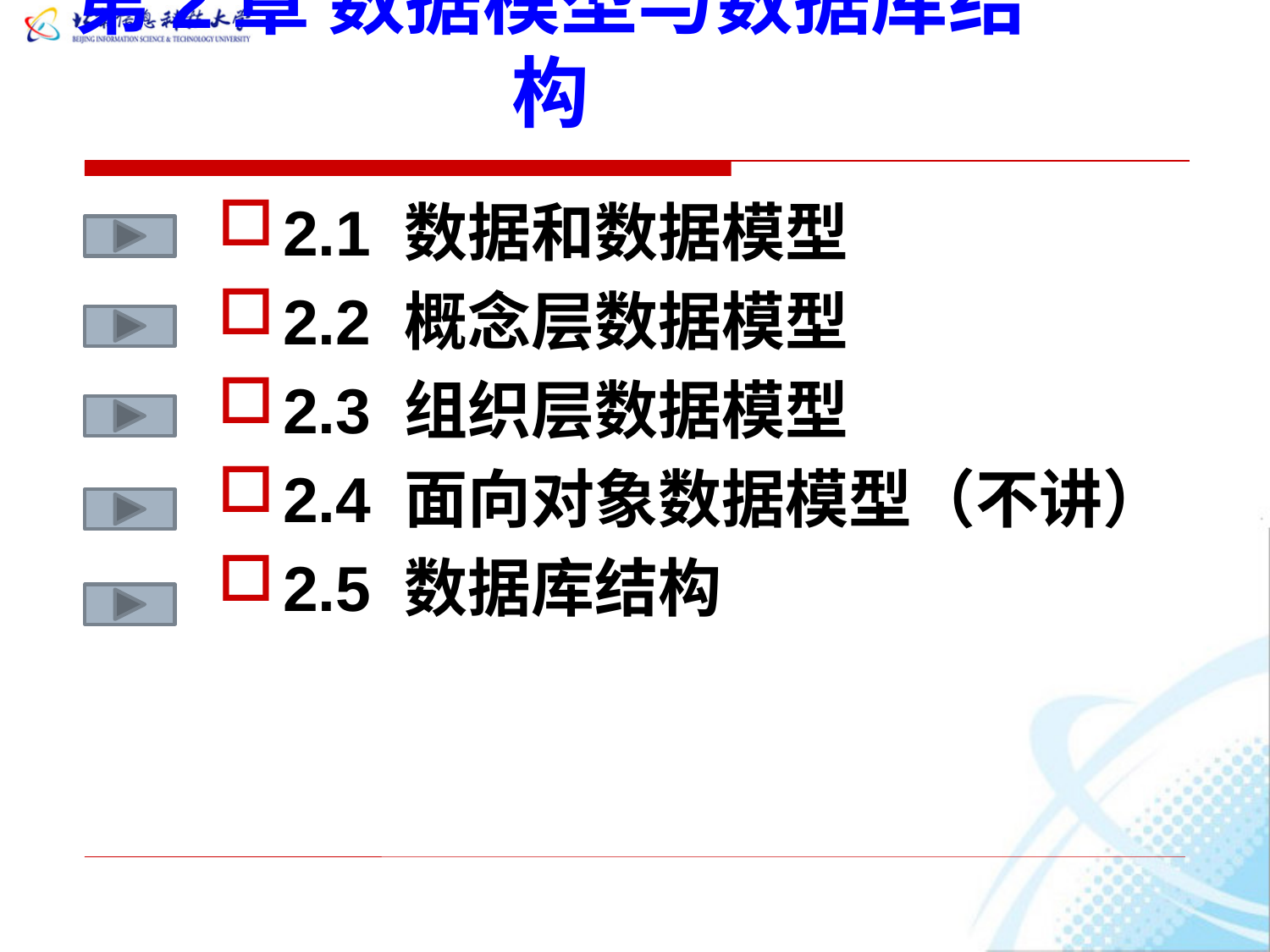

第2章 数据模型与数据库结构
2.1 数据和数据模型
2.2 概念层数据模型
2.3 组织层数据模型
2.4 面向对象数据模型（不讲）
2.5 数据库结构